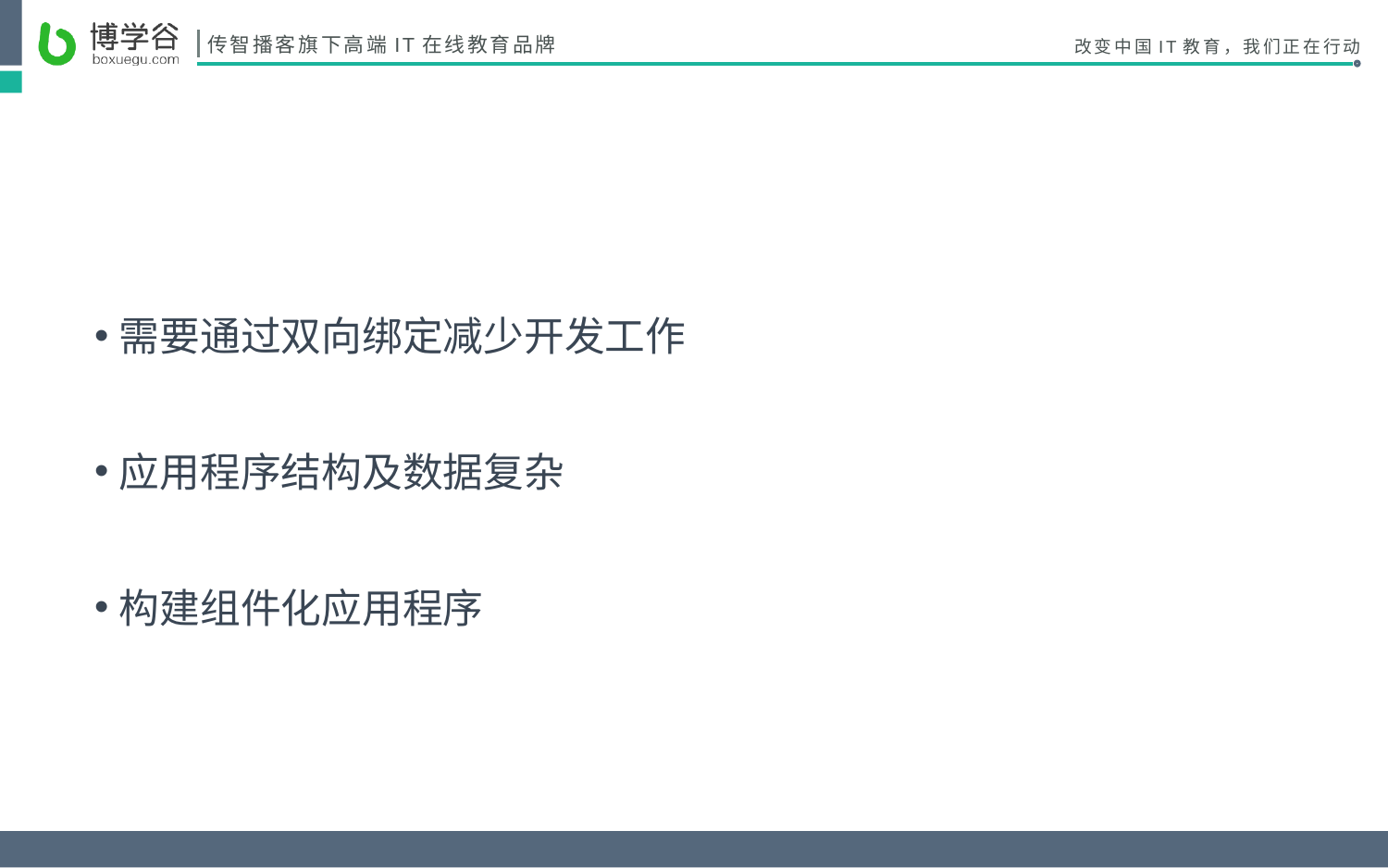

#
需要通过双向绑定减少开发工作
应用程序结构及数据复杂
构建组件化应用程序